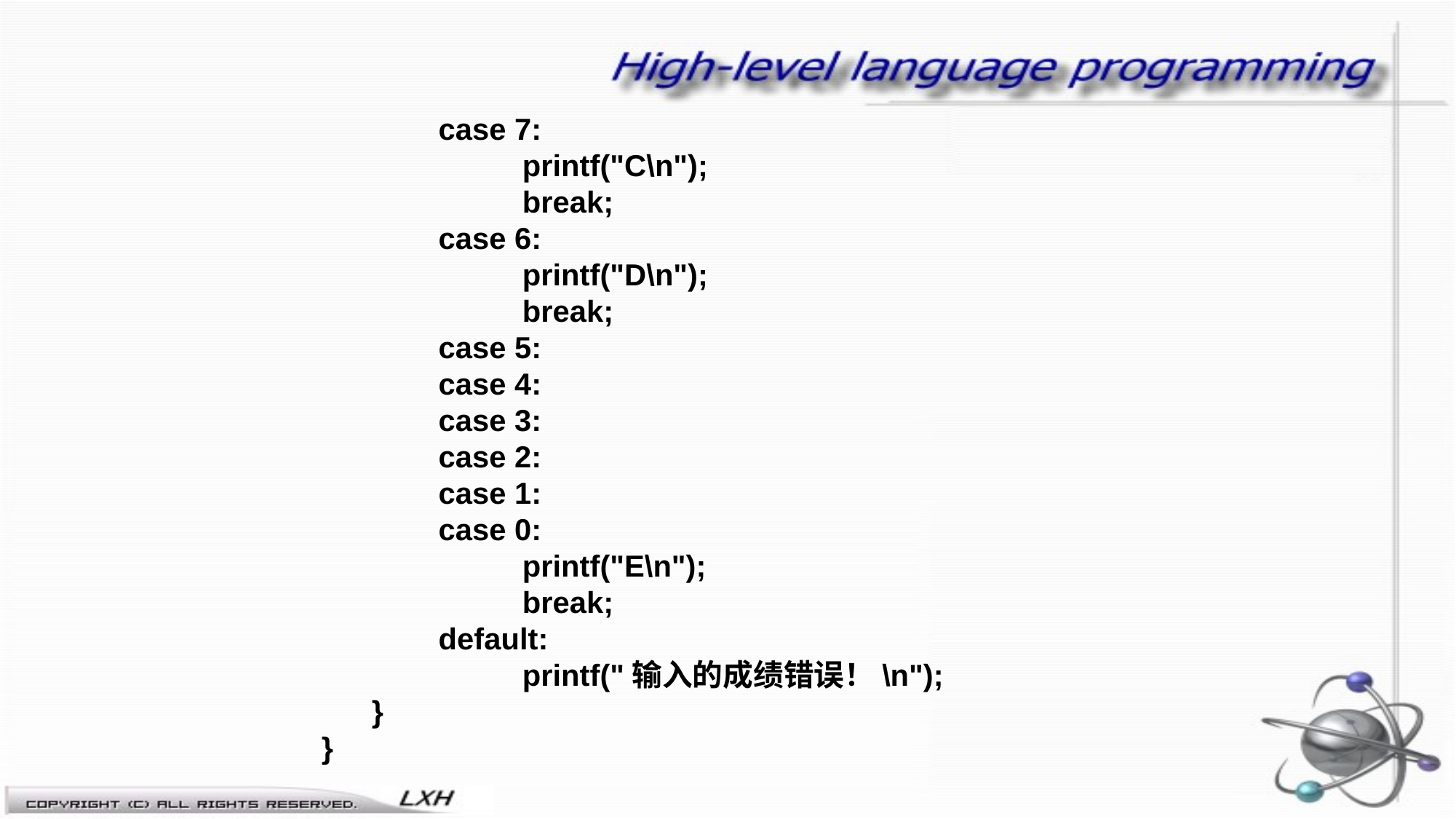

case 7:
                        printf("C\n");
                        break;
              case 6:
                        printf("D\n");
                        break;
              case 5:
              case 4:
              case 3:
              case 2:
              case 1:
              case 0:
                        printf("E\n");
                        break;
              default:
                        printf("输入的成绩错误！\n");
      }
}